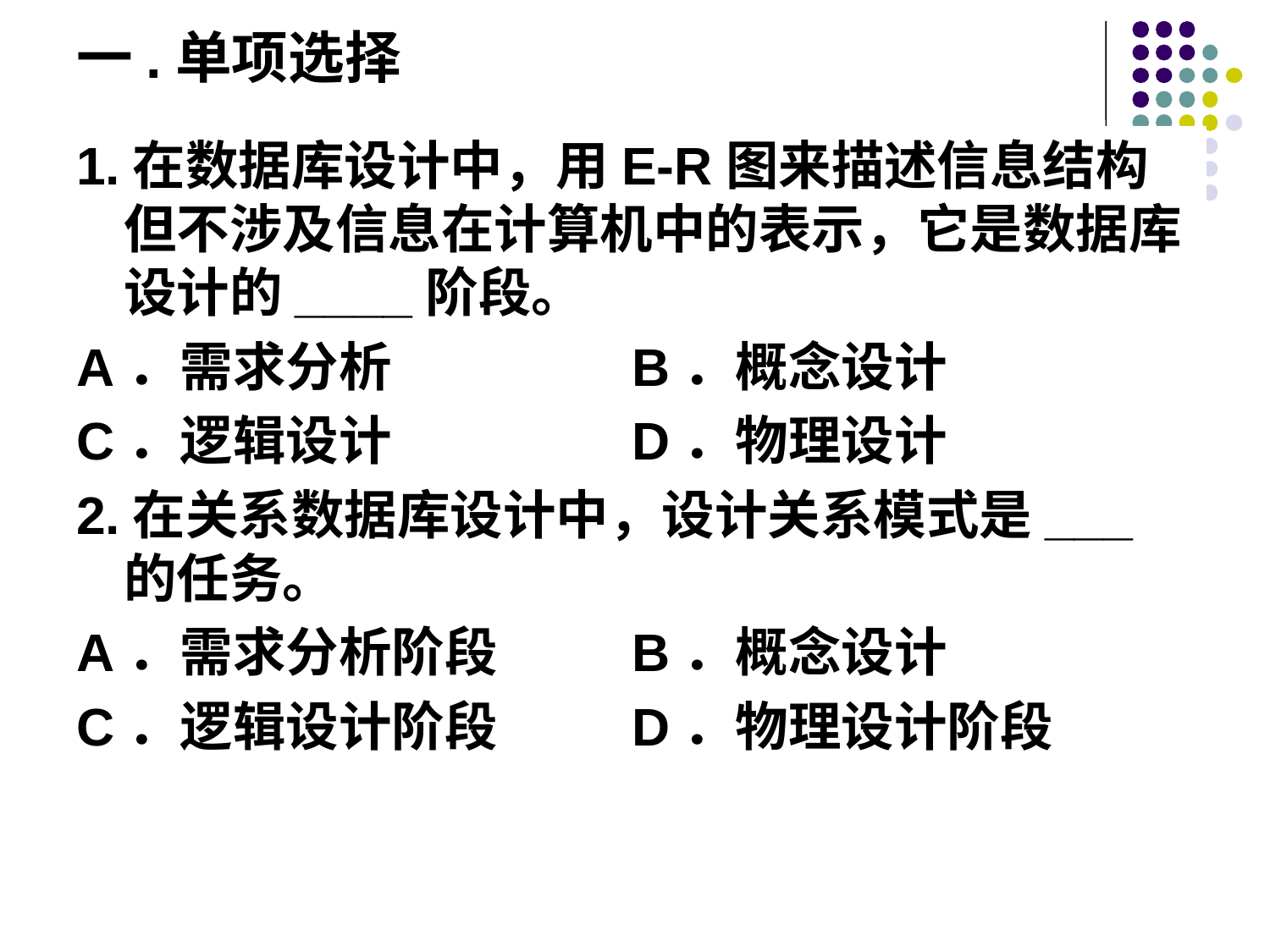

# 一.单项选择
1.在数据库设计中，用E-R图来描述信息结构但不涉及信息在计算机中的表示，它是数据库设计的____阶段。
A．需求分析		B．概念设计
C．逻辑设计		D．物理设计
2.在关系数据库设计中，设计关系模式是___的任务。
A．需求分析阶段		B．概念设计
C．逻辑设计阶段		D．物理设计阶段